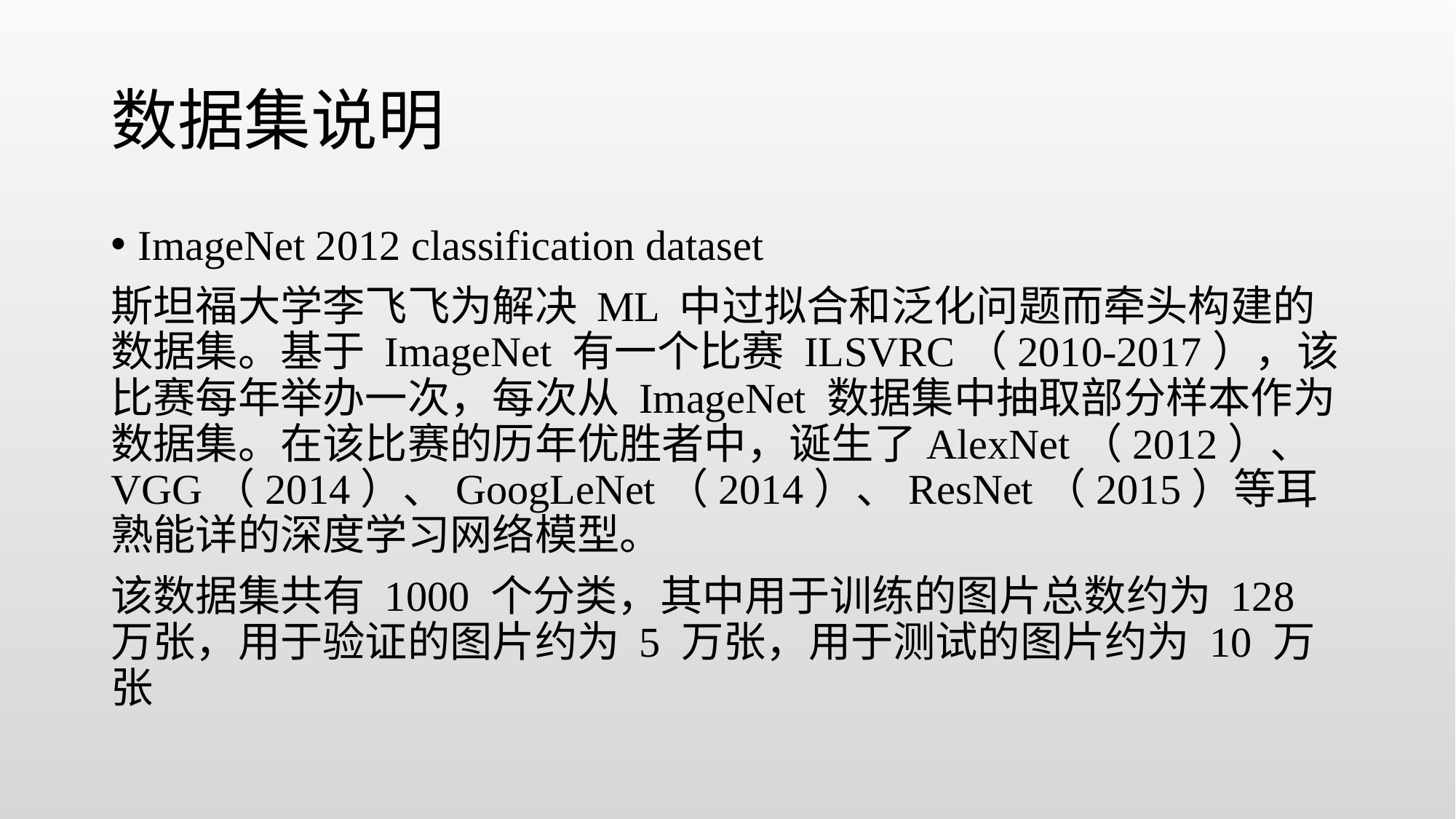

# 数据集说明
ImageNet 2012 classification dataset
斯坦福大学李飞飞为解决 ML 中过拟合和泛化问题而牵头构建的数据集。基于 ImageNet 有一个比赛 ILSVRC（2010-2017），该比赛每年举办一次，每次从 ImageNet 数据集中抽取部分样本作为数据集。在该比赛的历年优胜者中，诞生了AlexNet（2012）、VGG（2014）、GoogLeNet（2014）、ResNet（2015）等耳熟能详的深度学习网络模型。
该数据集共有 1000 个分类，其中用于训练的图片总数约为 128 万张，用于验证的图片约为 5 万张，用于测试的图片约为 10 万张